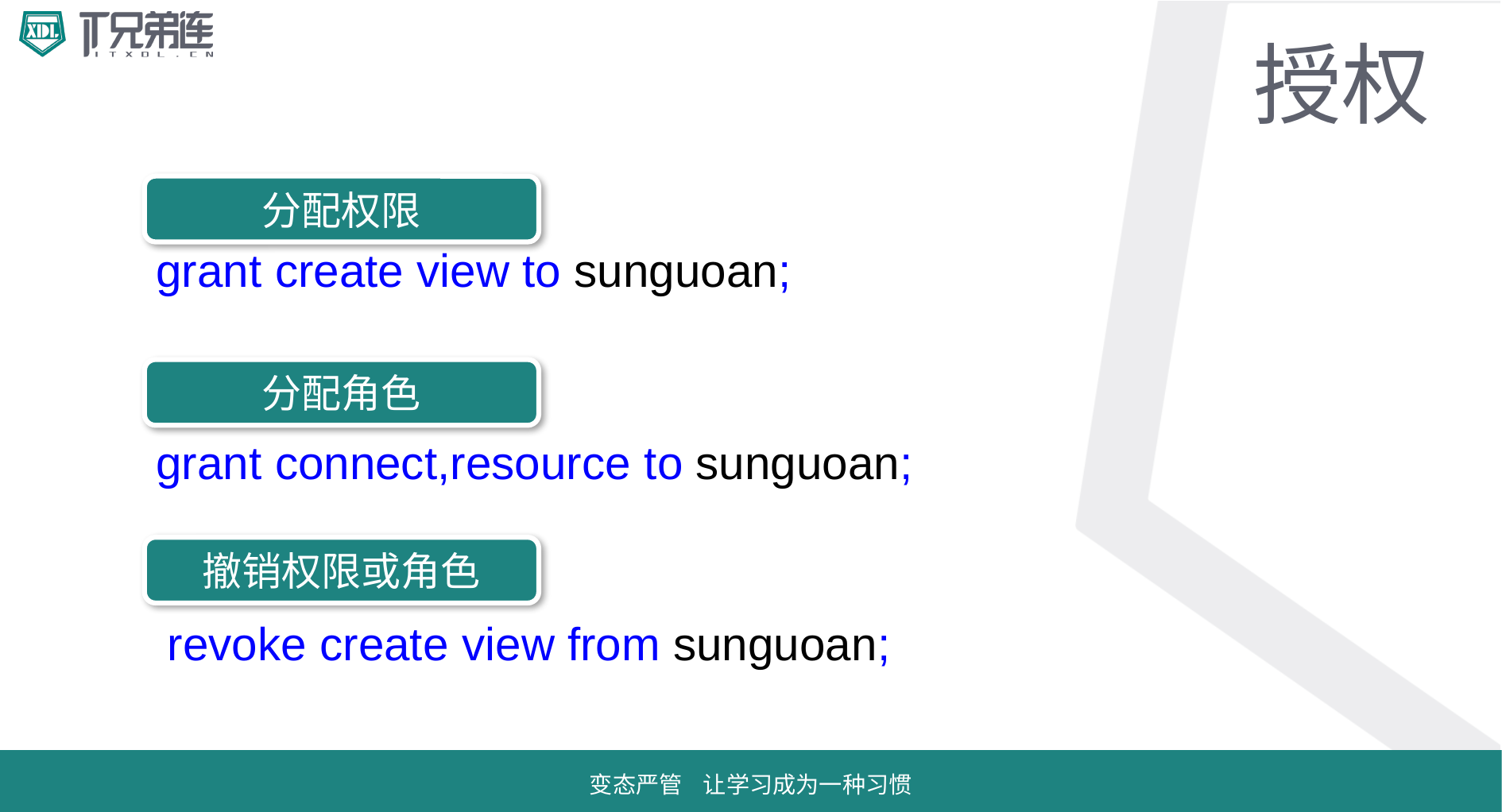

# 授权
分配权限
grant create view to sunguoan;
分配角色
grant connect,resource to sunguoan;
撤销权限或角色
revoke create view from sunguoan;